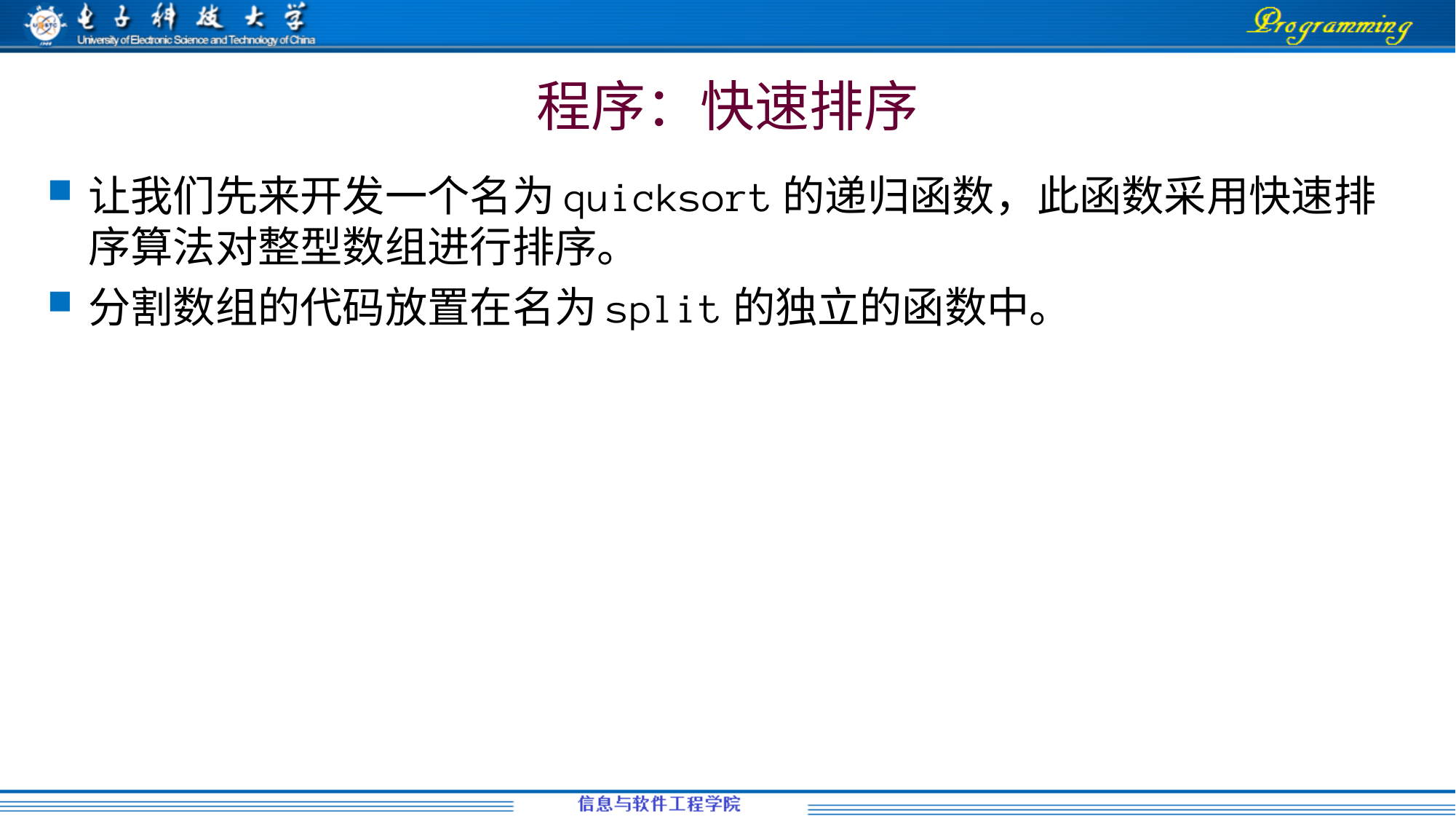

# 程序：快速排序
让我们先来开发一个名为quicksort的递归函数，此函数采用快速排序算法对整型数组进行排序。
分割数组的代码放置在名为split的独立的函数中。